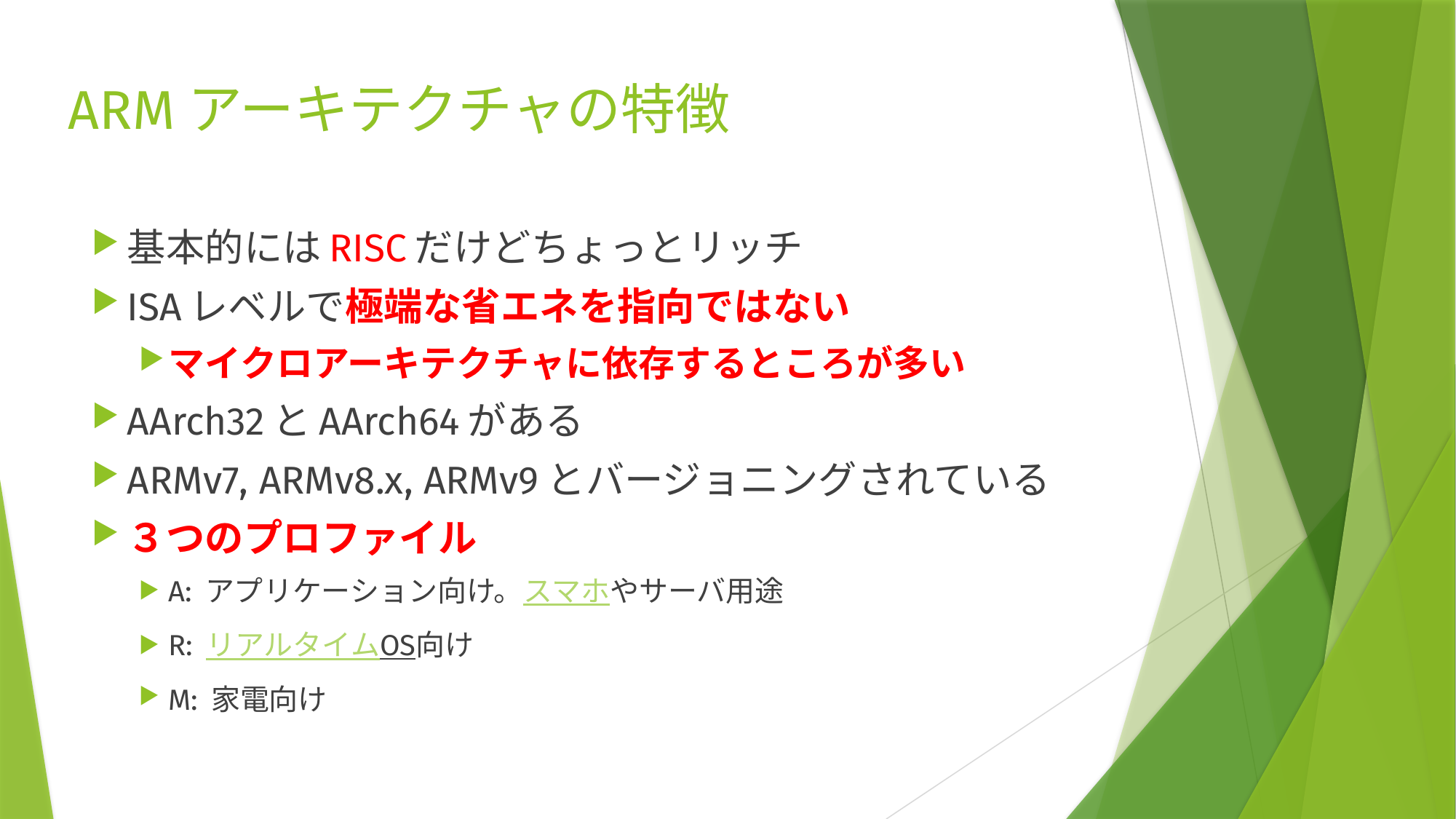

# ARMアーキテクチャの特徴
基本的にはRISCだけどちょっとリッチ
ISAレベルで極端な省エネを指向ではない
マイクロアーキテクチャに依存するところが多い
AArch32とAArch64がある
ARMv7, ARMv8.x, ARMv9とバージョニングされている
３つのプロファイル
A: アプリケーション向け。スマホやサーバ用途
R: リアルタイムOS向け
M: 家電向け